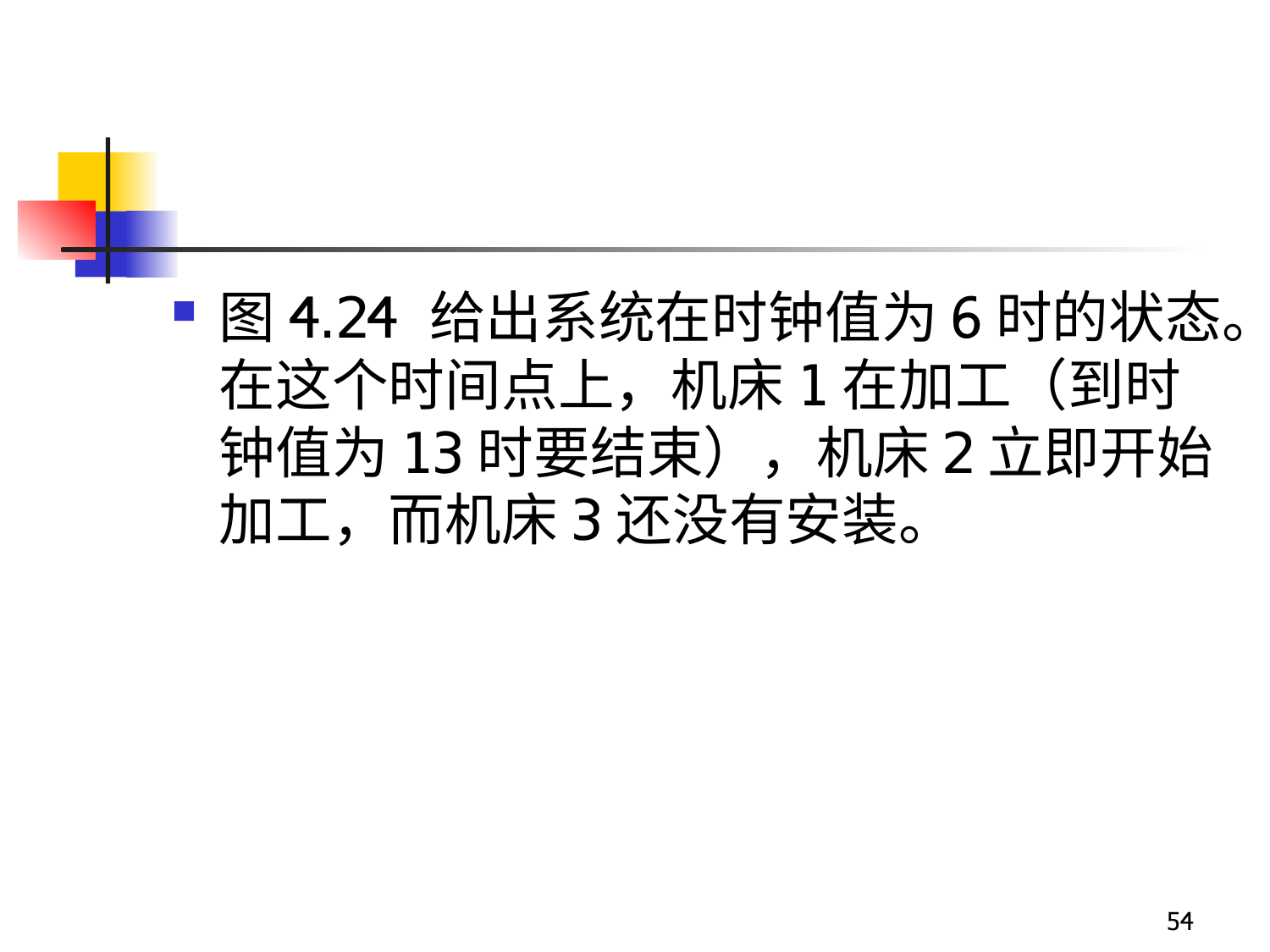

#
图4.24 给出系统在时钟值为6时的状态。在这个时间点上，机床1在加工（到时钟值为13时要结束），机床2立即开始加工，而机床3还没有安装。
54